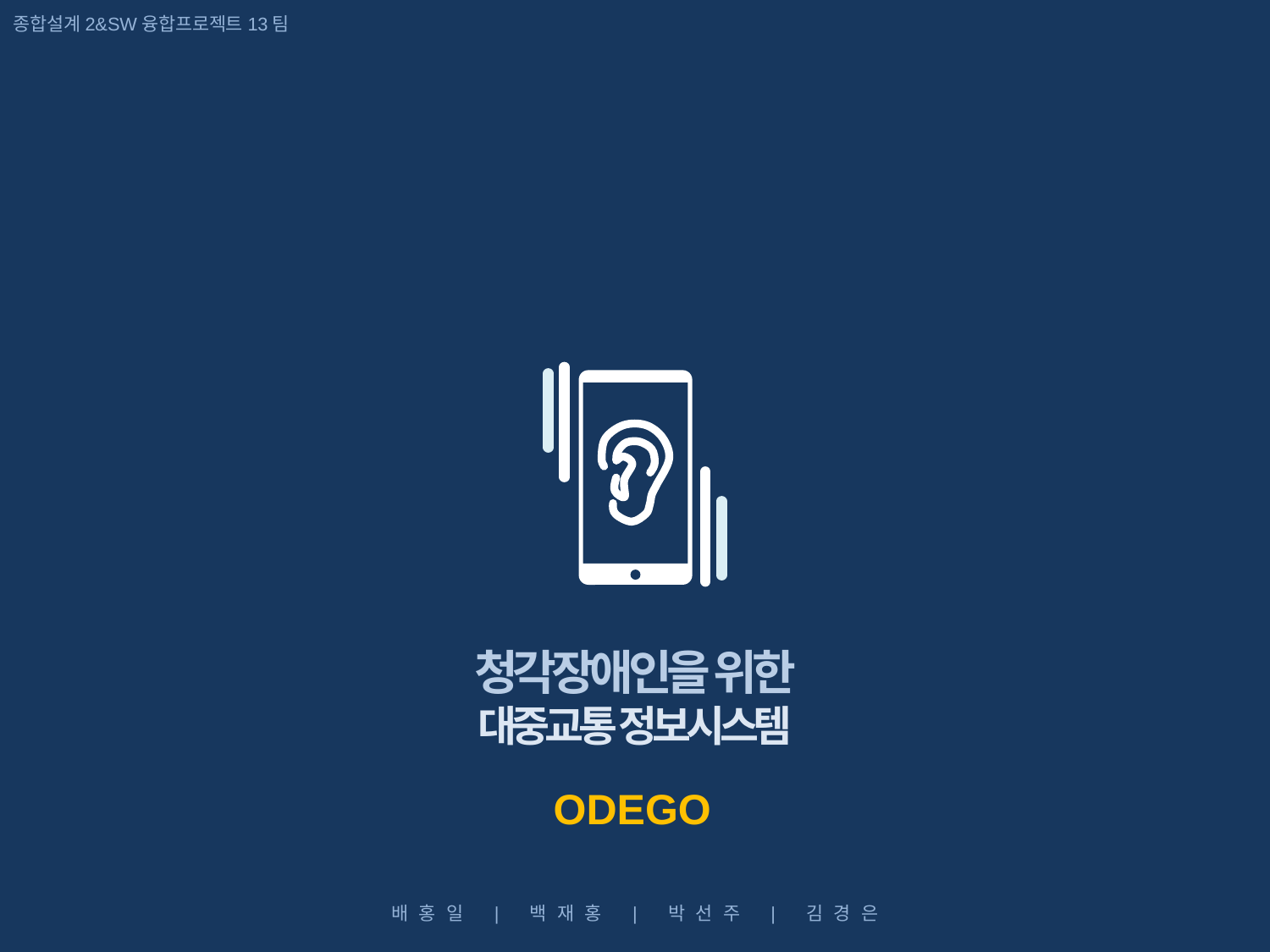

종합설계2&SW융합프로젝트13팀

청각장애인을 위한
대중교통 정보시스템
ODEGO
배홍일 | 백재홍 | 박선주 | 김경은